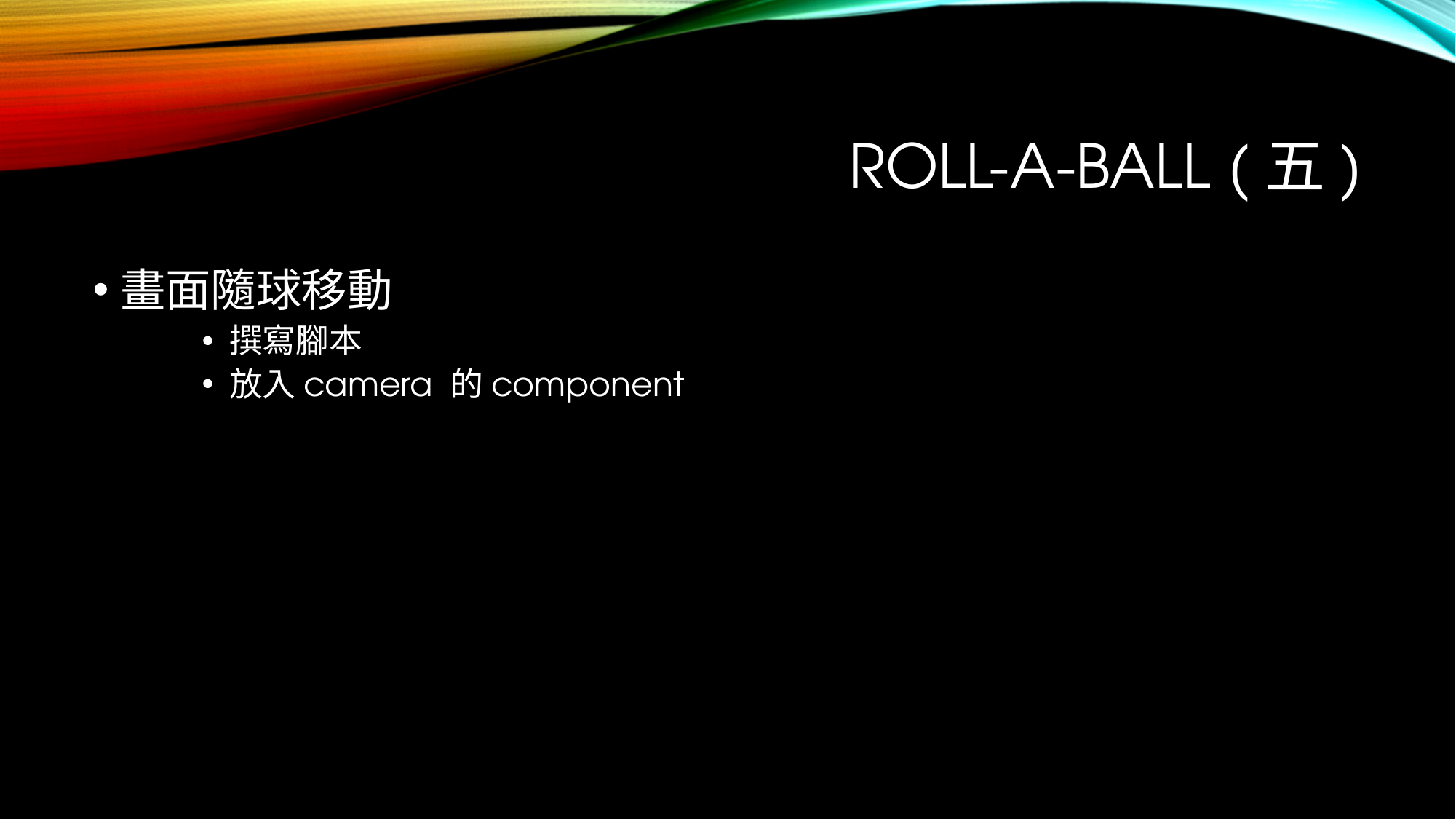

# Roll-A-Ball (五)
畫面隨球移動
撰寫腳本
放入camera 的component